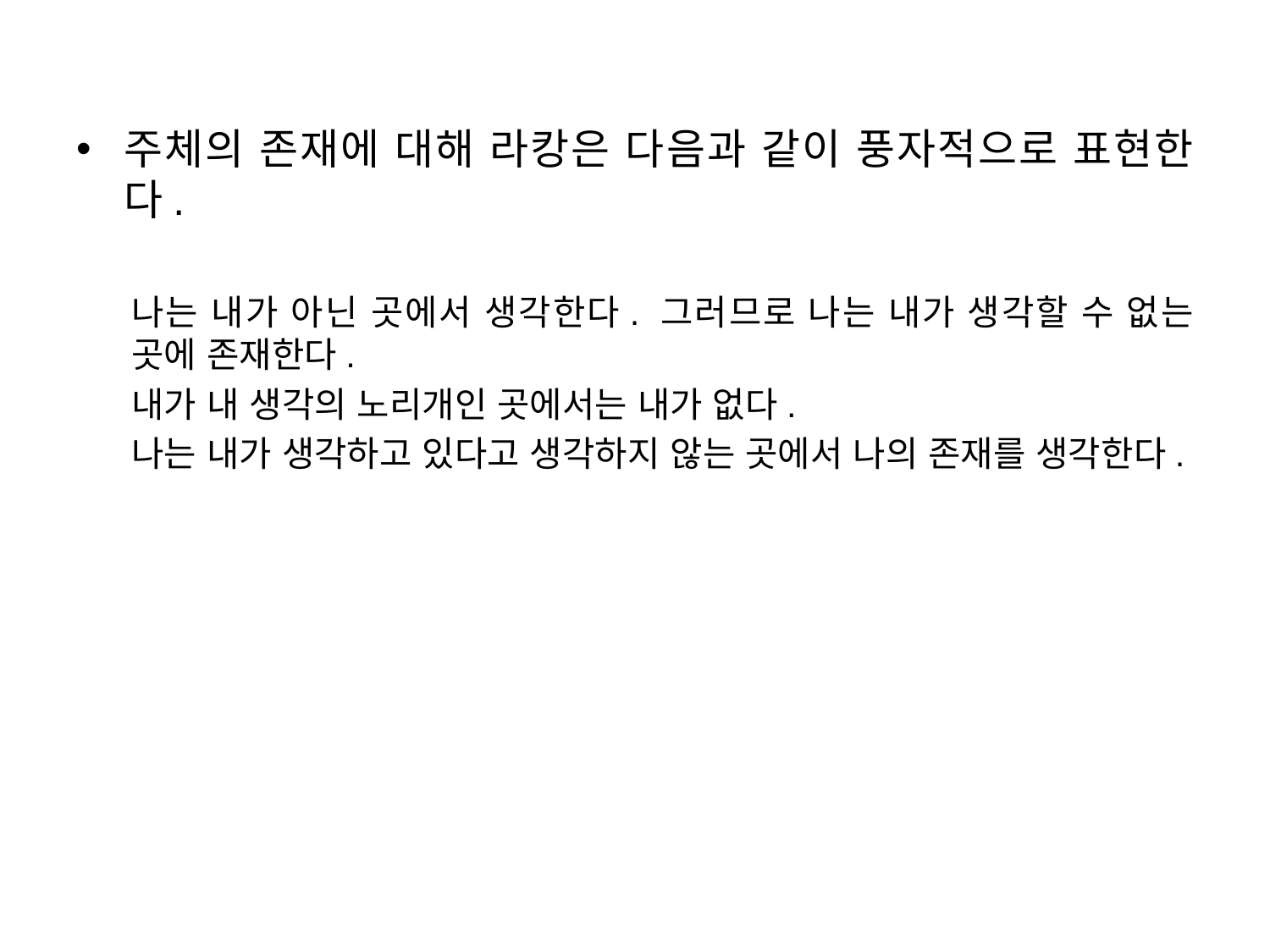

주체의 존재에 대해 라캉은 다음과 같이 풍자적으로 표현한다.

나는 내가 아닌 곳에서 생각한다. 그러므로 나는 내가 생각할 수 없는 곳에 존재한다.
내가 내 생각의 노리개인 곳에서는 내가 없다.
나는 내가 생각하고 있다고 생각하지 않는 곳에서 나의 존재를 생각한다.